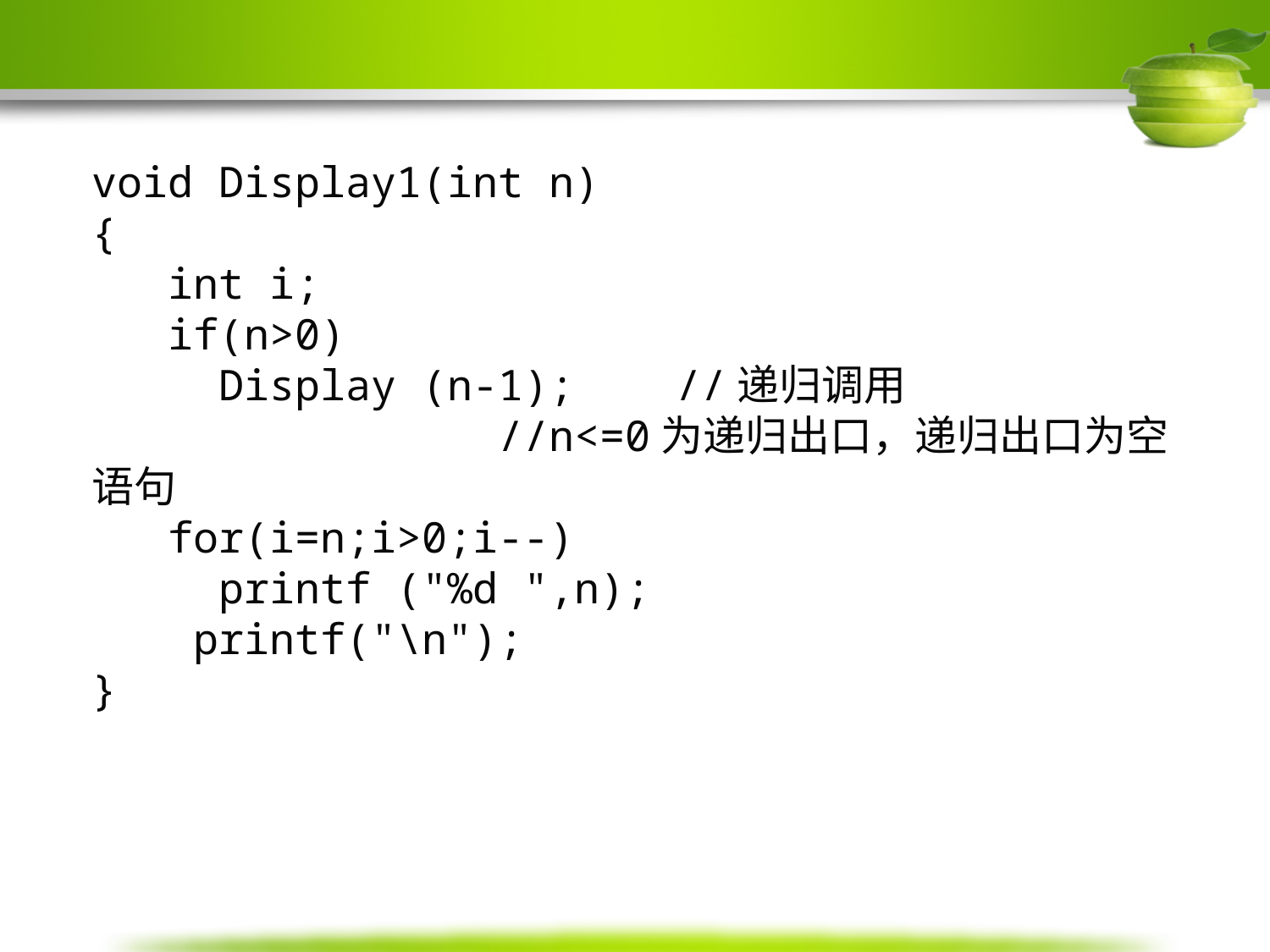

void Display1(int n)
{
   int i;
   if(n>0)
     Display (n-1);    //递归调用
	           //n<=0为递归出口，递归出口为空语句
   for(i=n;i>0;i--)
     printf ("%d ",n);
    printf("\n");
}